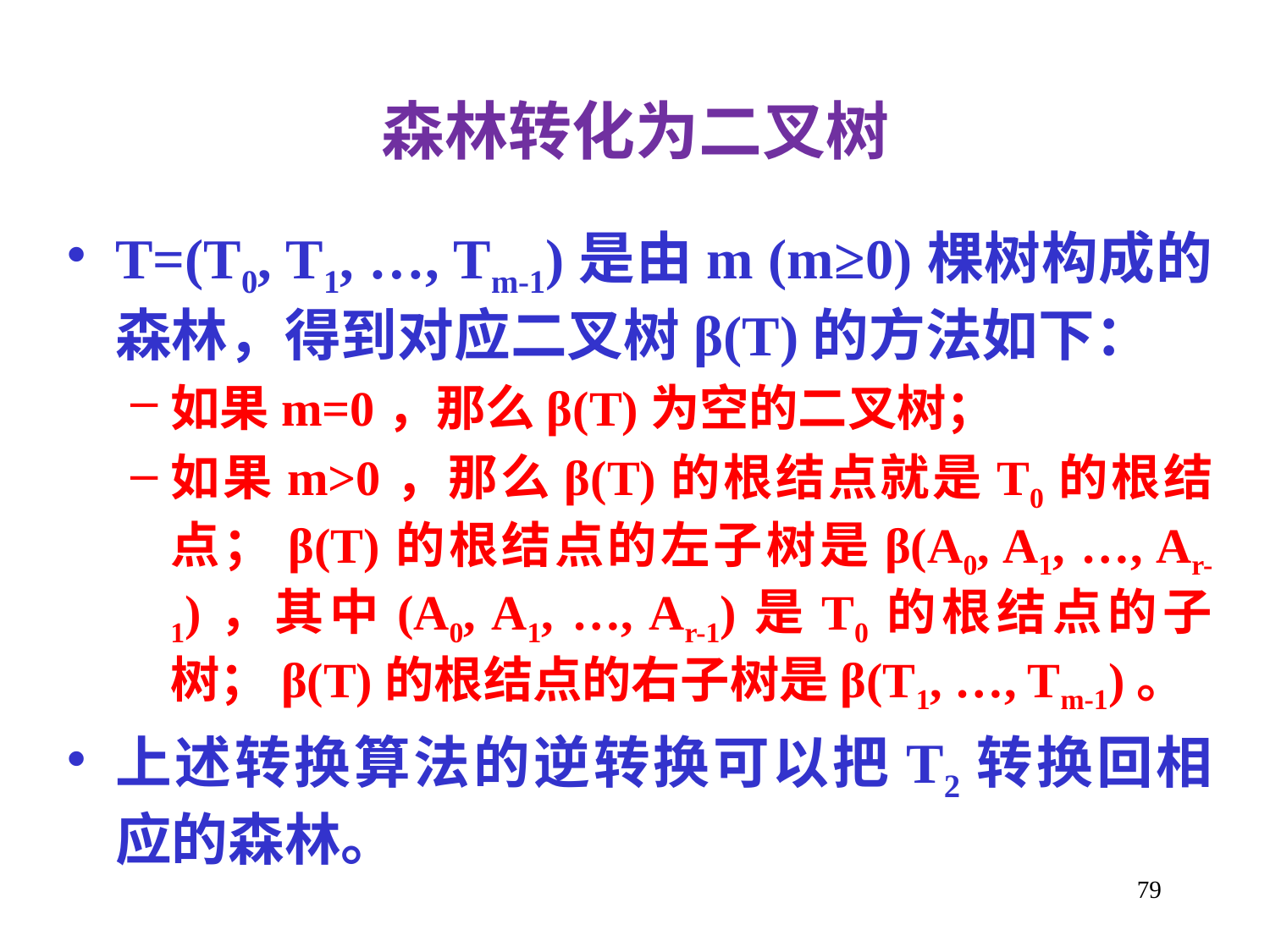

森林转化为二叉树
T=(T0, T1, …, Tm-1)是由m (m≥0)棵树构成的森林，得到对应二叉树β(T)的方法如下：
如果m=0，那么β(T)为空的二叉树；
如果m>0，那么β(T)的根结点就是T0的根结点；β(T)的根结点的左子树是β(A0, A1, …, Ar-1)，其中(A0, A1, …, Ar-1)是T0的根结点的子树；β(T)的根结点的右子树是β(T1, …, Tm-1)。
上述转换算法的逆转换可以把T2转换回相应的森林。
79